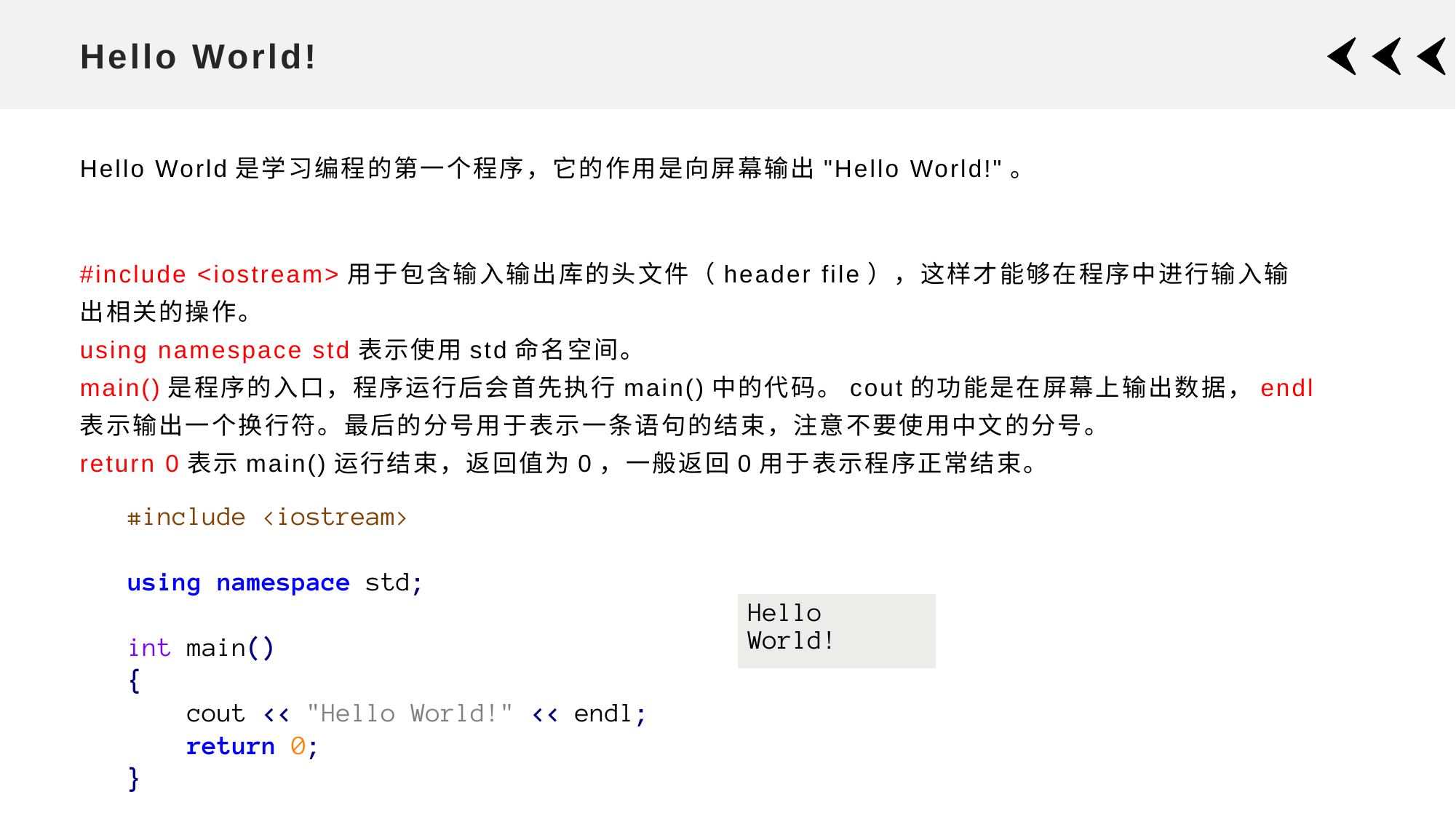

# Hello World!
Hello World是学习编程的第一个程序，它的作用是向屏幕输出"Hello World!"。

#include <iostream>用于包含输入输出库的头文件（header file），这样才能够在程序中进行输入输出相关的操作。
using namespace std表示使用std命名空间。
main()是程序的入口，程序运行后会首先执行main()中的代码。cout的功能是在屏幕上输出数据，endl表示输出一个换行符。最后的分号用于表示一条语句的结束，注意不要使用中文的分号。
return 0表示main()运行结束，返回值为0，一般返回0用于表示程序正常结束。
#include <iostream>

using namespace std;

int main()
{
    cout << "Hello World!" << endl;
    return 0;
}
| Hello World! |
| --- |